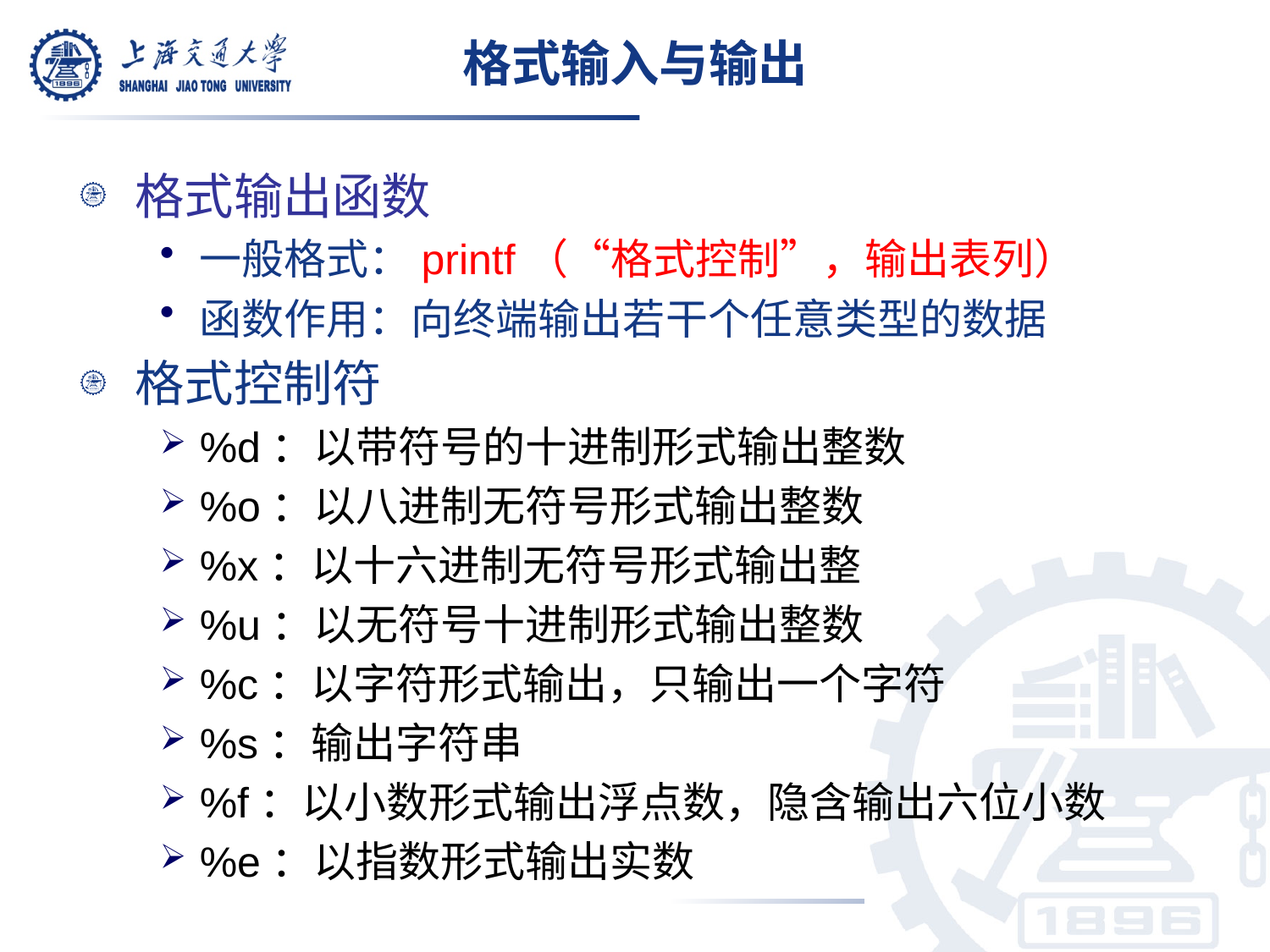

# 格式输入与输出
格式输出函数
一般格式：printf（“格式控制”，输出表列）
函数作用：向终端输出若干个任意类型的数据
格式控制符
%d：以带符号的十进制形式输出整数
%o：以八进制无符号形式输出整数
%x：以十六进制无符号形式输出整
%u：以无符号十进制形式输出整数
%c：以字符形式输出，只输出一个字符
%s：输出字符串
%f：以小数形式输出浮点数，隐含输出六位小数
%e：以指数形式输出实数